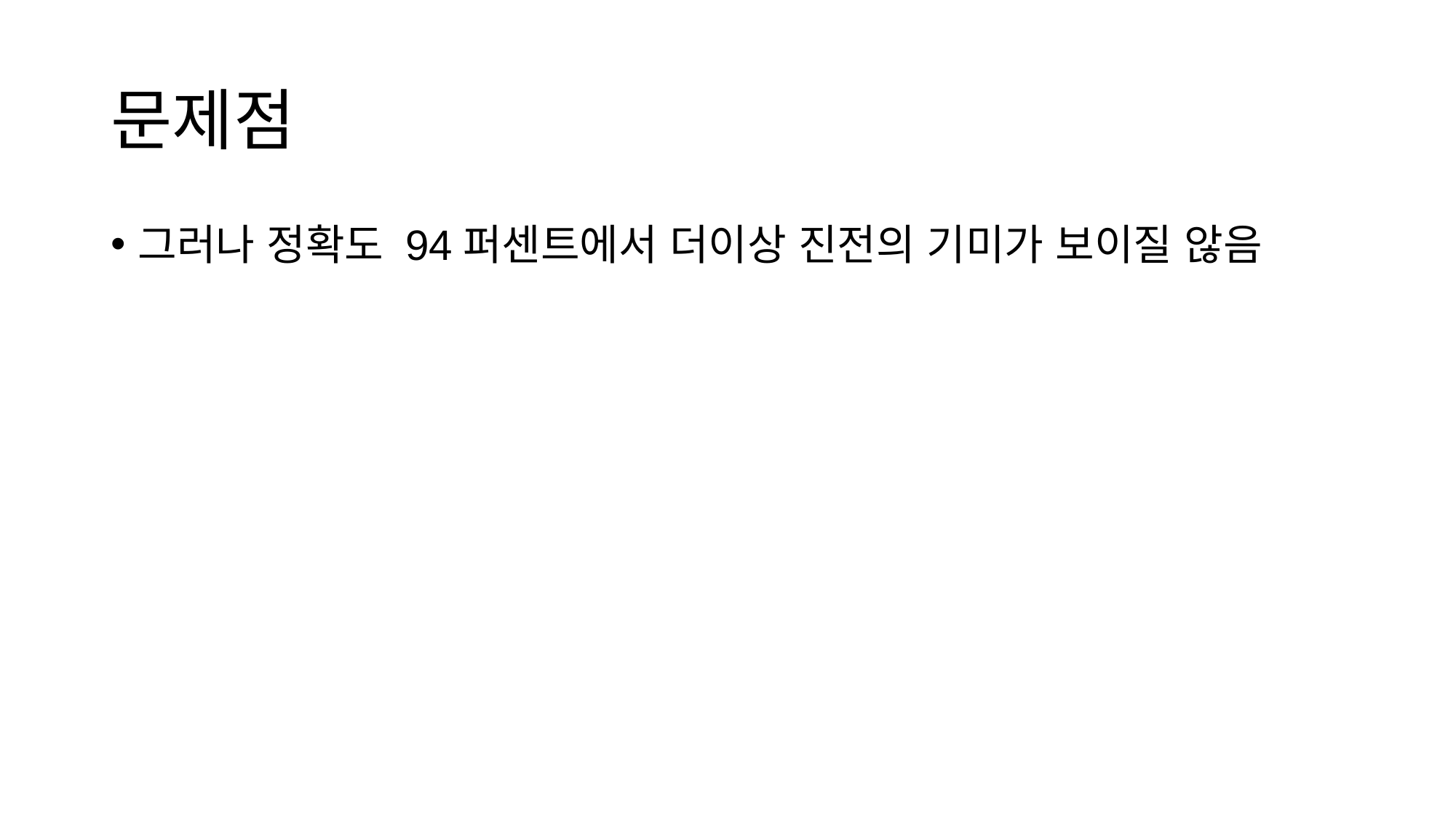

# 문제점
그러나 정확도 94퍼센트에서 더이상 진전의 기미가 보이질 않음